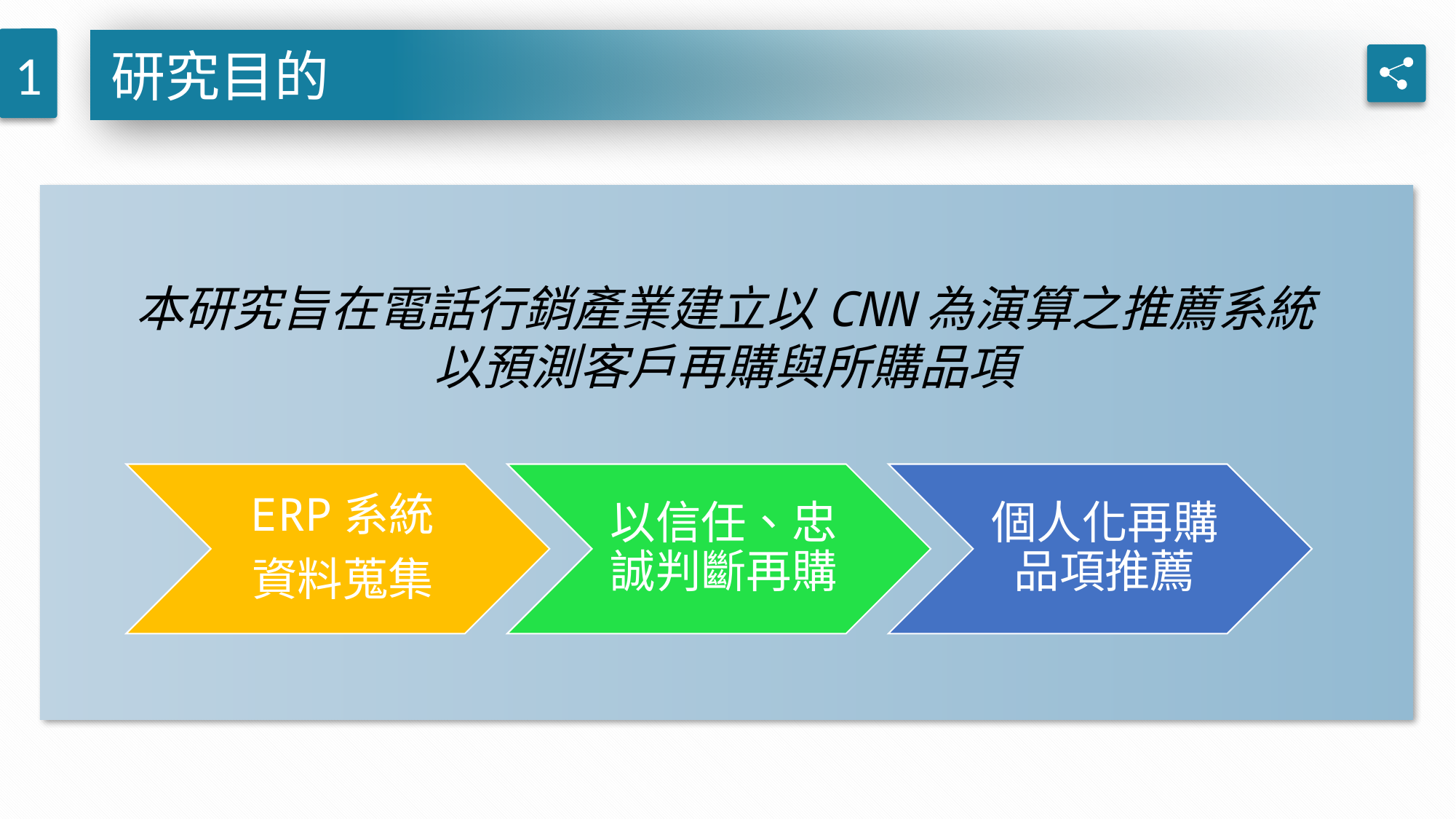

1

研究目的

本研究旨在電話行銷產業建立以CNN為演算之推薦系統
以預測客戶再購與所購品項

ERP系統
資料蒐集
以信任、忠誠判斷再購
個人化再購品項推薦